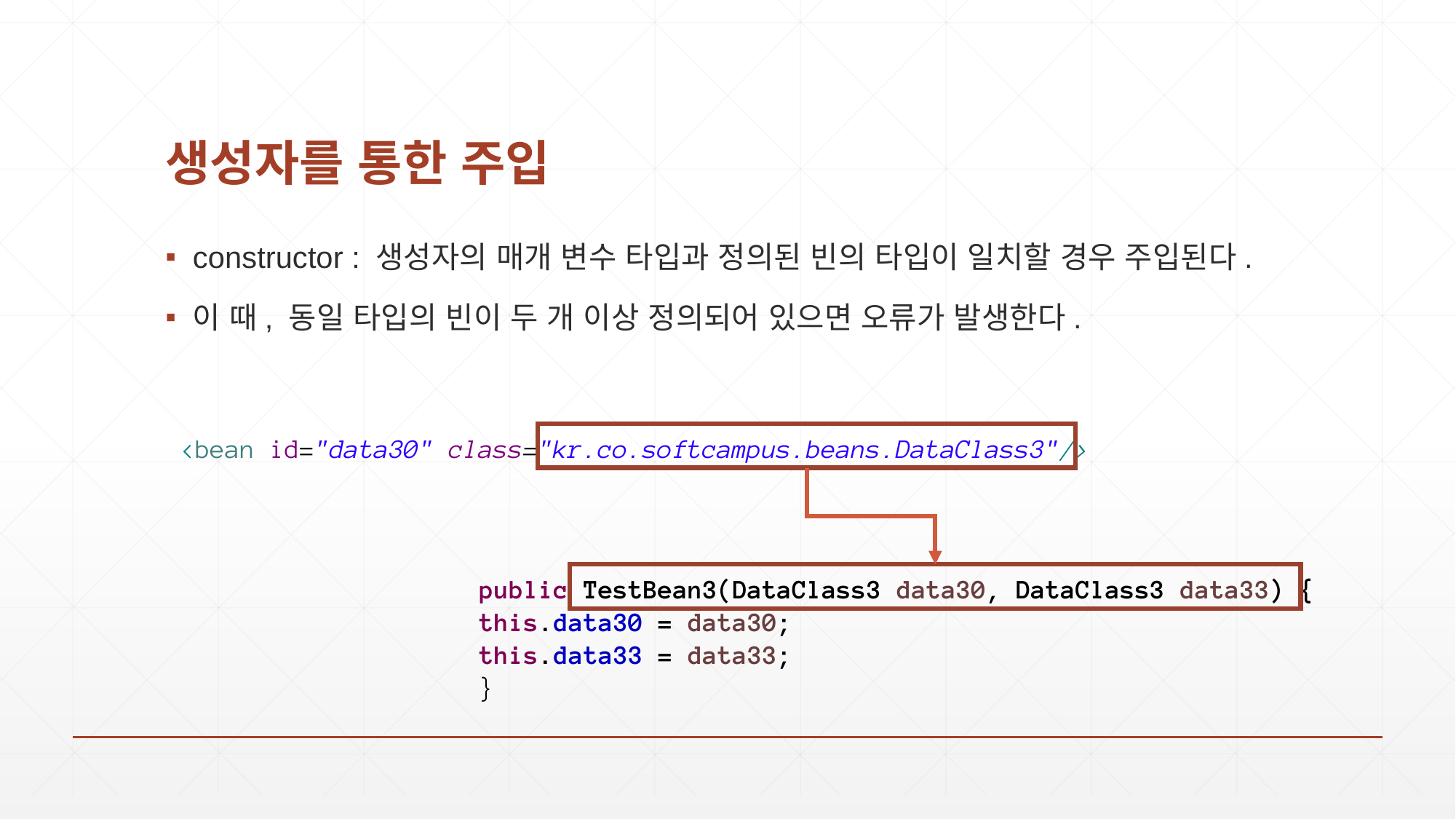

# 생성자를 통한 주입
constructor : 생성자의 매개 변수 타입과 정의된 빈의 타입이 일치할 경우 주입된다.
이 때, 동일 타입의 빈이 두 개 이상 정의되어 있으면 오류가 발생한다.

<bean id="data30" class="kr.co.softcampus.beans.DataClass3"/>

public TestBean3(DataClass3 data30, DataClass3 data33) {
this.data30 = data30;
this.data33 = data33;
}